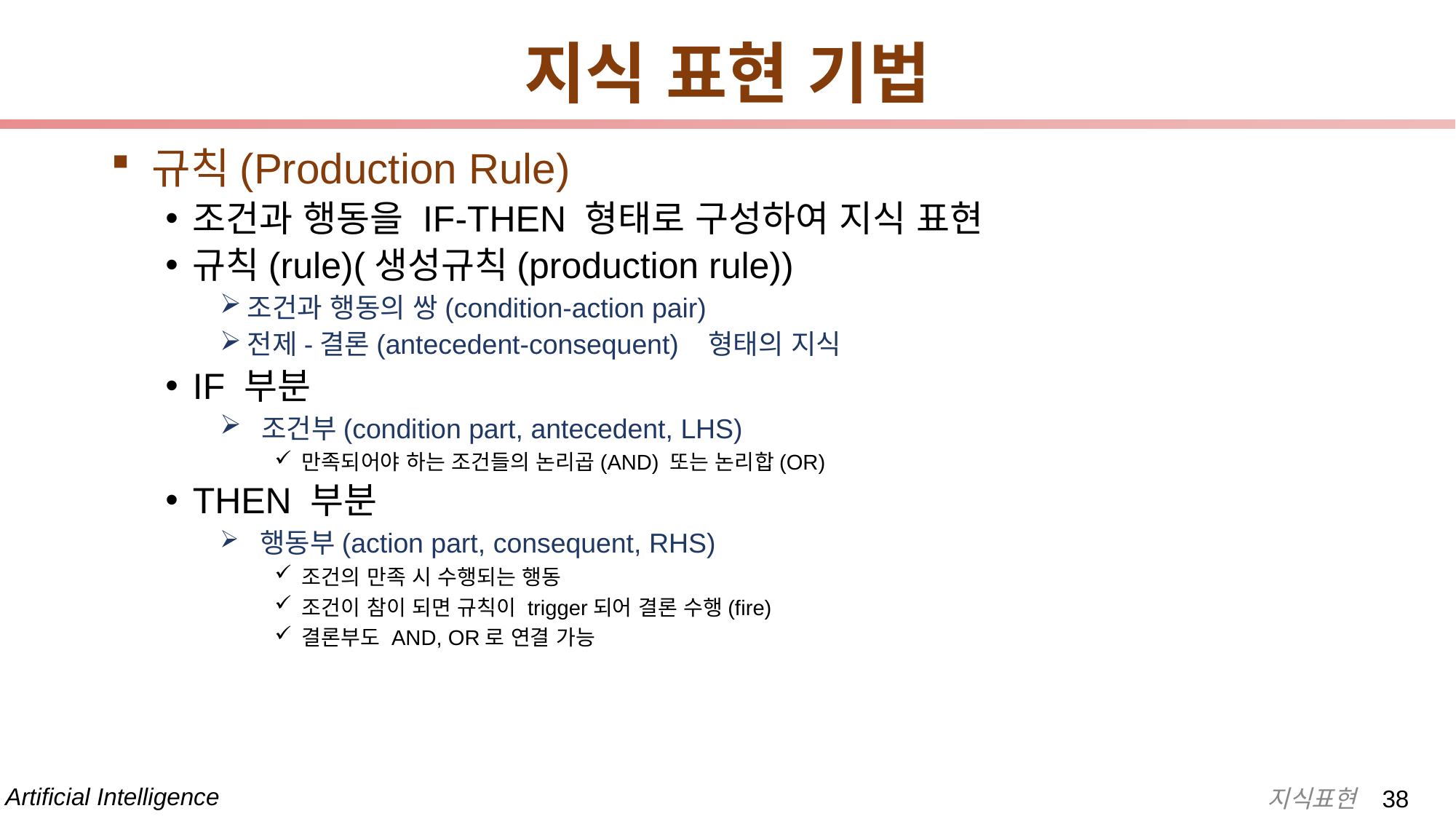

# 지식 표현 기법
규칙(Production Rule)
조건과 행동을 IF-THEN 형태로 구성하여 지식 표현
규칙(rule)(생성규칙(production rule))
조건과 행동의 쌍(condition-action pair)
전제-결론(antecedent-consequent)   형태의 지식
IF 부분
 조건부(condition part, antecedent, LHS)
만족되어야 하는 조건들의 논리곱(AND) 또는 논리합(OR)
THEN 부분
 행동부(action part, consequent, RHS)
조건의 만족 시 수행되는 행동
조건이 참이 되면 규칙이 trigger되어 결론 수행(fire)
결론부도 AND, OR로 연결 가능